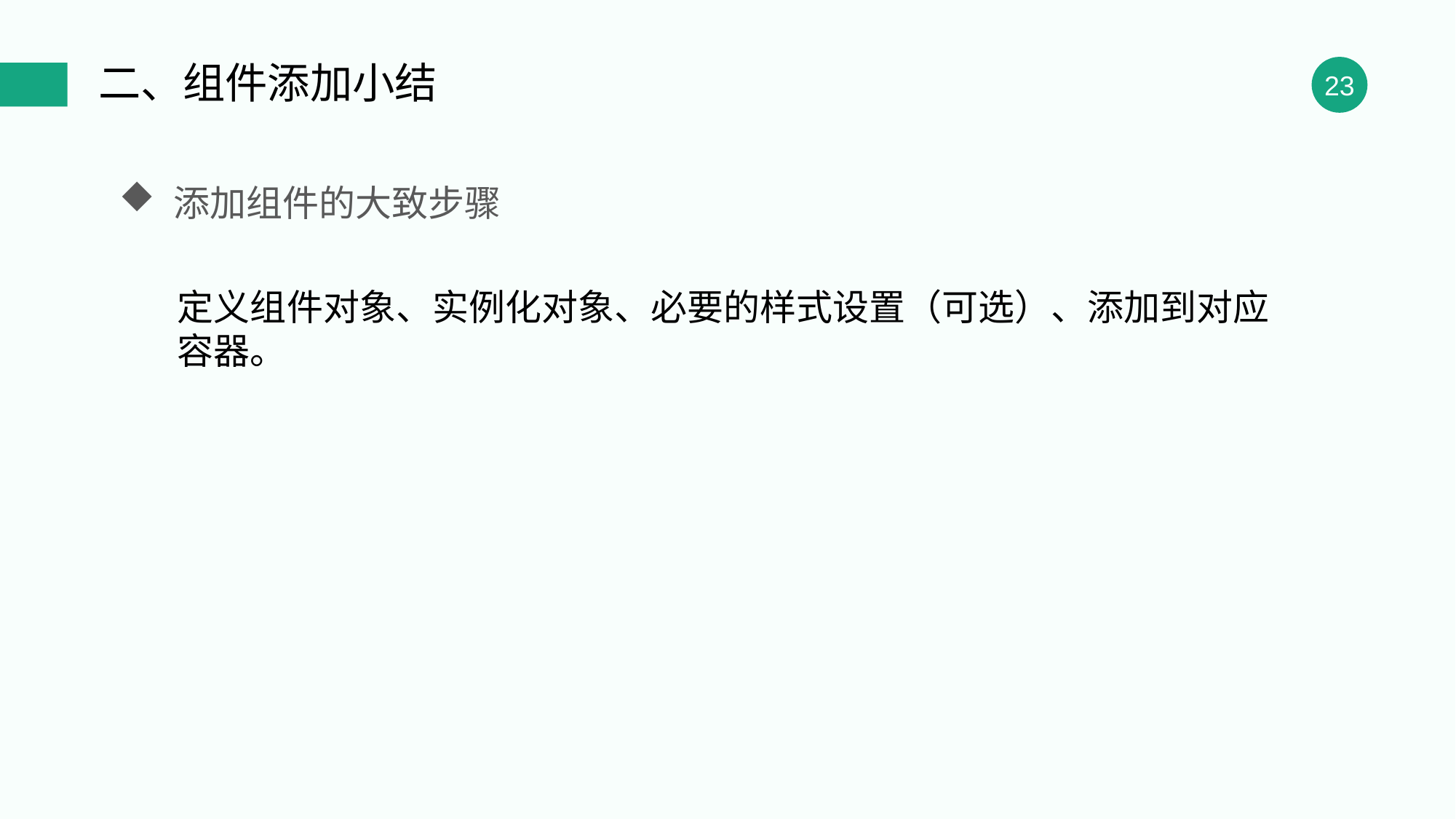

二、组件添加小结
添加组件的大致步骤
定义组件对象、实例化对象、必要的样式设置（可选）、添加到对应容器。